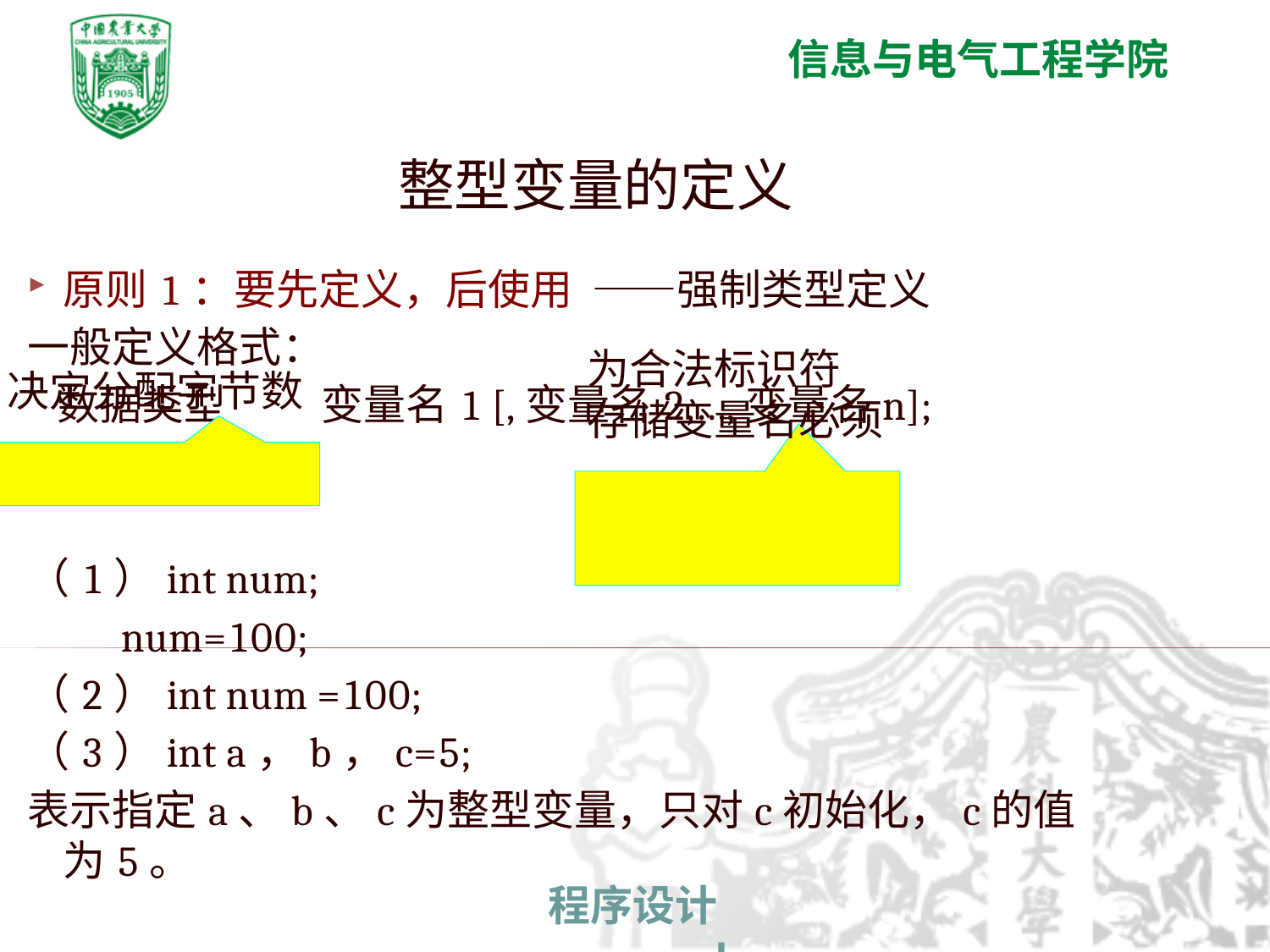

整型变量的定义
原则1：要先定义，后使用  ——强制类型定义
一般定义格式：
  数据类型          变量名1 [,变量名2,…,变量名n];

（1）int num;
          num=100;
（2）int num =100;
（3）int a，b，c=5;
表示指定a、b、c为整型变量，只对c初始化，c的值为5。

决定分配字节数
存储变量名必须为合法标识符